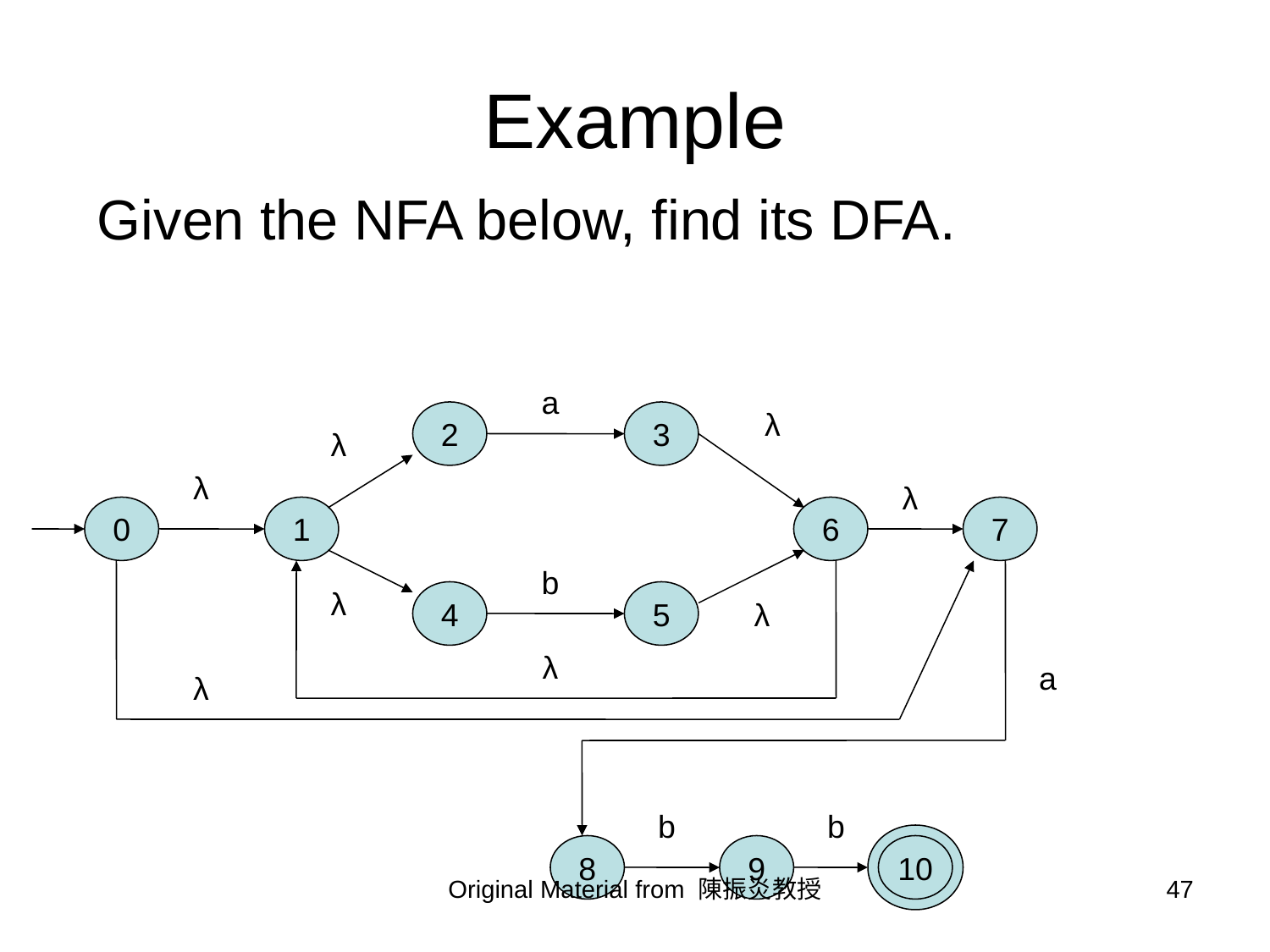

# Example
Given the NFA below, find its DFA.
a
2
3
λ
λ

λ
λ
0
1
6
7

b

λ
4
5
λ

λ
a
λ

b
b

8
9
10
Original Material from 陳振炎教授
47